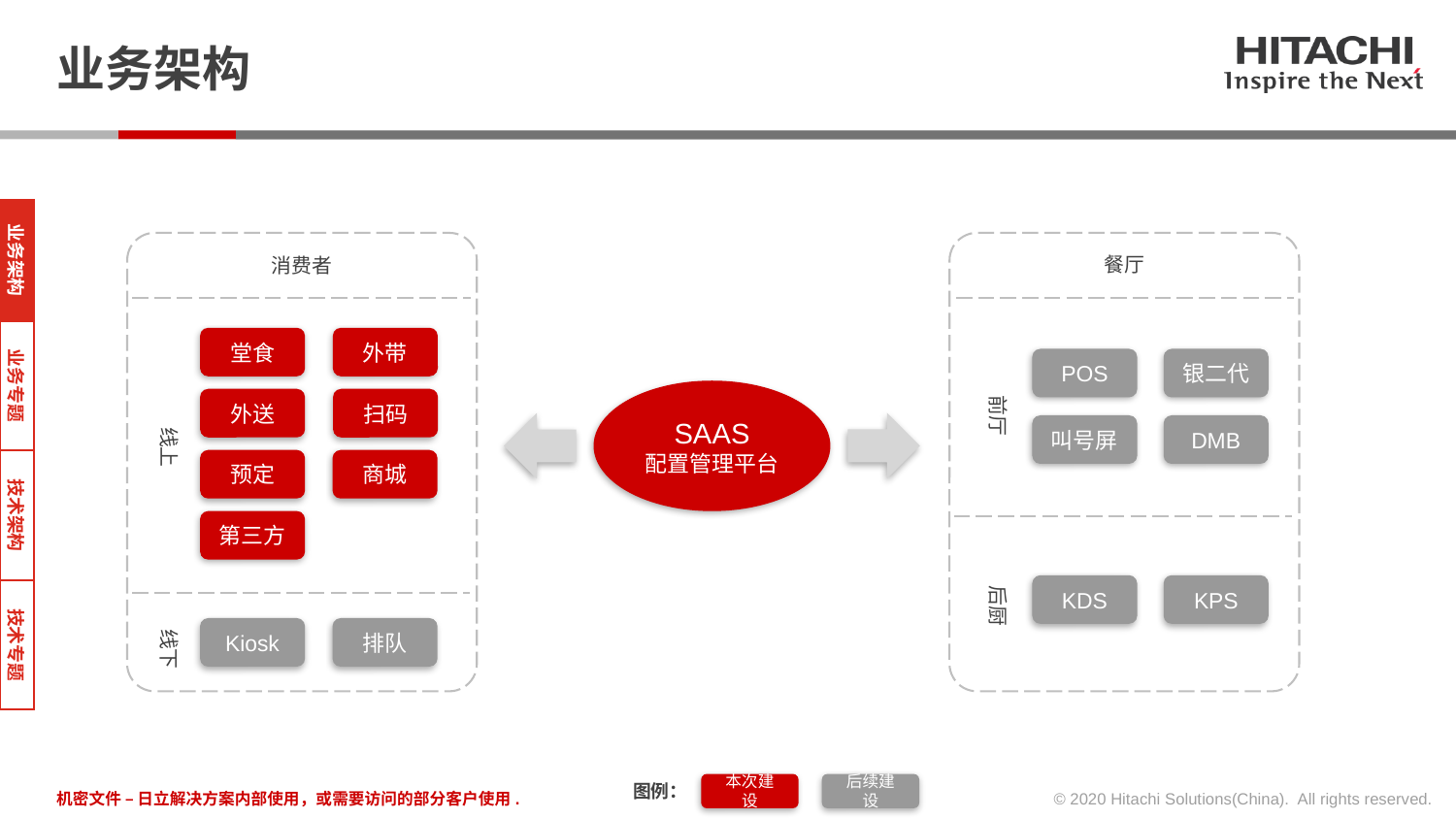

# 业务架构

业务架构
餐厅
消费者
堂食
外带
POS
银二代
业务专题
SAAS
配置管理平台
前厅
外送
扫码
线上

叫号屏
DMB
预定
商城
技术架构
第三方
后厨
KDS
KPS
线下
Kiosk
排队
技术专题
图例：
本次建设
后续建设